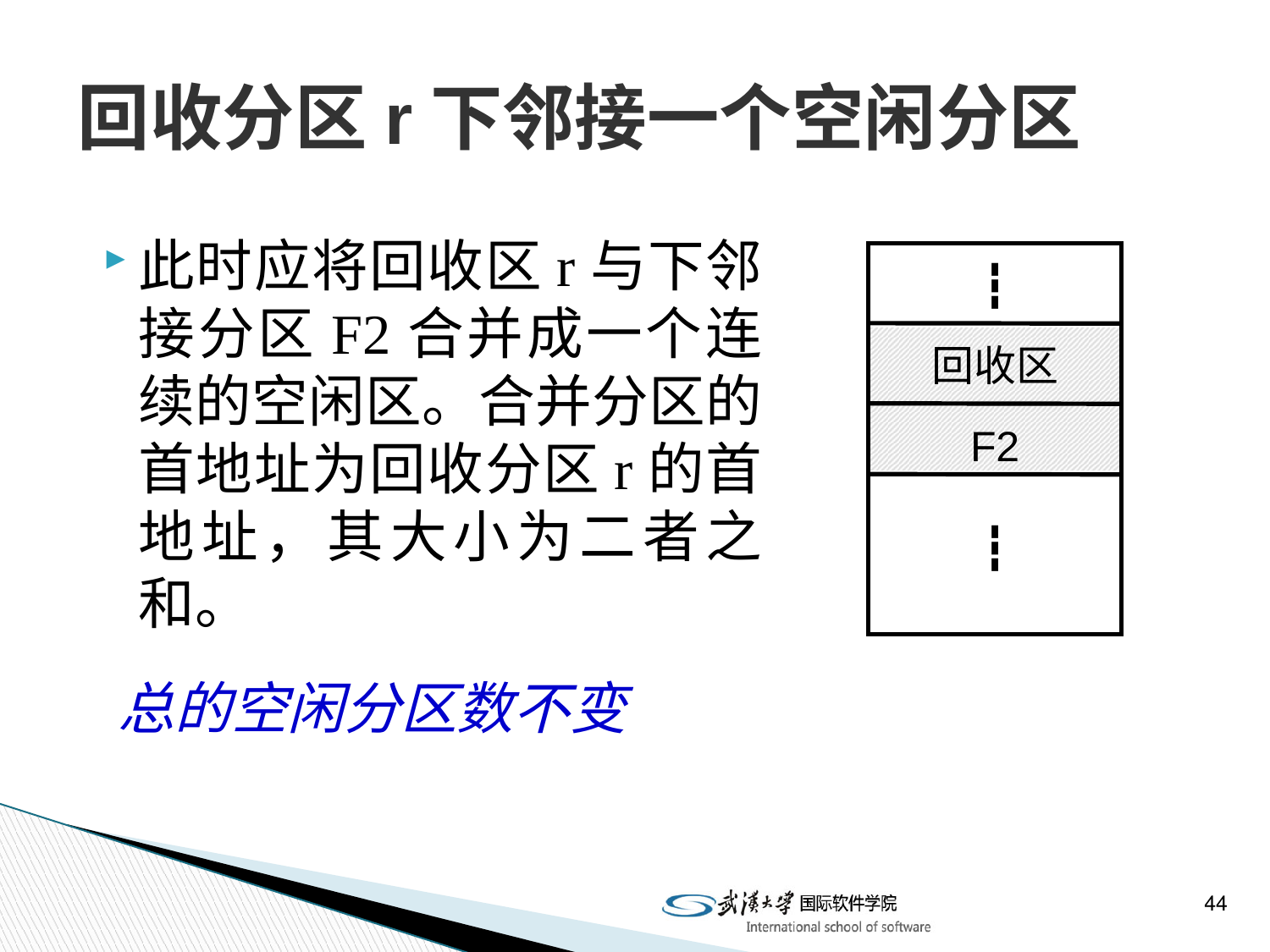

# 回收分区r下邻接一个空闲分区
此时应将回收区r与下邻接分区F2合并成一个连续的空闲区。合并分区的首地址为回收分区r的首地址，其大小为二者之和。
┇

回收区

F2

┇

总的空闲分区数不变